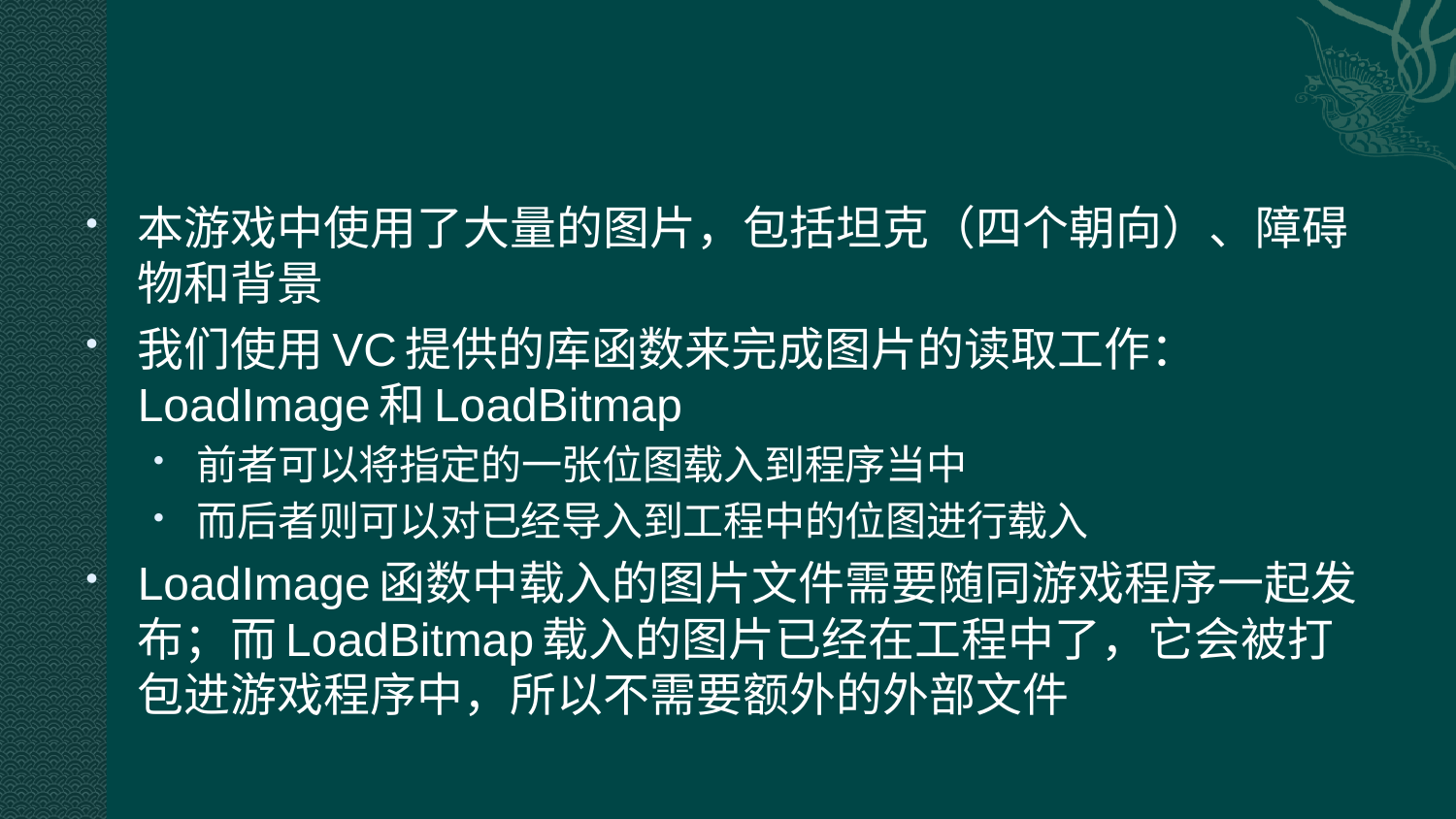

#
本游戏中使用了大量的图片，包括坦克（四个朝向）、障碍物和背景
我们使用VC提供的库函数来完成图片的读取工作：LoadImage和LoadBitmap
前者可以将指定的一张位图载入到程序当中
而后者则可以对已经导入到工程中的位图进行载入
LoadImage函数中载入的图片文件需要随同游戏程序一起发布；而LoadBitmap载入的图片已经在工程中了，它会被打包进游戏程序中，所以不需要额外的外部文件